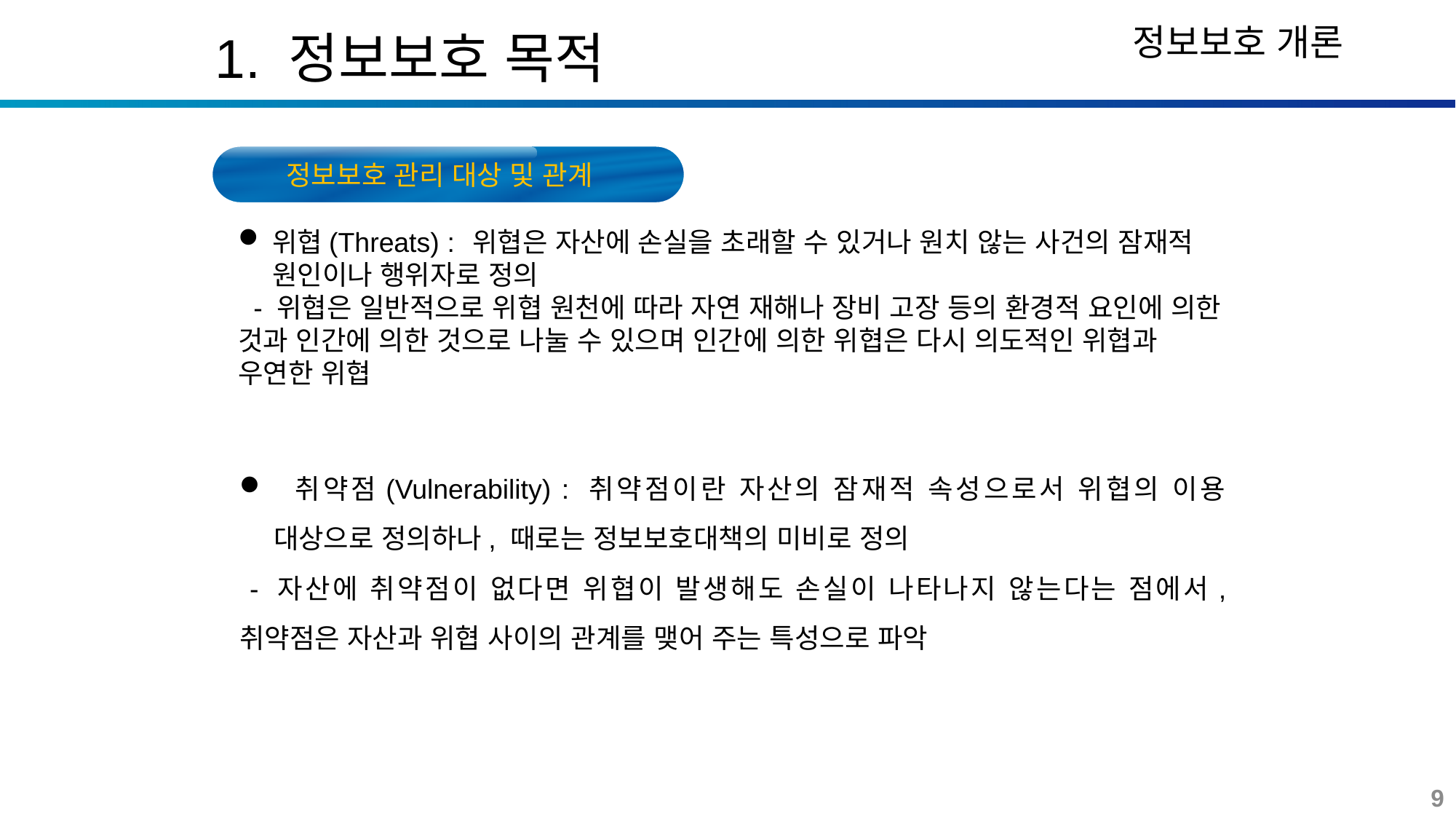

1. 정보보호 목적
정보보호 관리 대상 및 관계

위협(Threats) : 위협은 자산에 손실을 초래할 수 있거나 원치 않는 사건의 잠재적 원인이나 행위자로 정의
  - 위협은 일반적으로 위협 원천에 따라 자연 재해나 장비 고장 등의 환경적 요인에 의한 것과 인간에 의한 것으로 나눌 수 있으며 인간에 의한 위협은 다시 의도적인 위협과 우연한 위협

 취약점(Vulnerability) : 취약점이란 자산의 잠재적 속성으로서 위협의 이용 대상으로 정의하나, 때로는 정보보호대책의 미비로 정의
 - 자산에 취약점이 없다면 위협이 발생해도 손실이 나타나지 않는다는 점에서, 취약점은 자산과 위협 사이의 관계를 맺어 주는 특성으로 파악

9